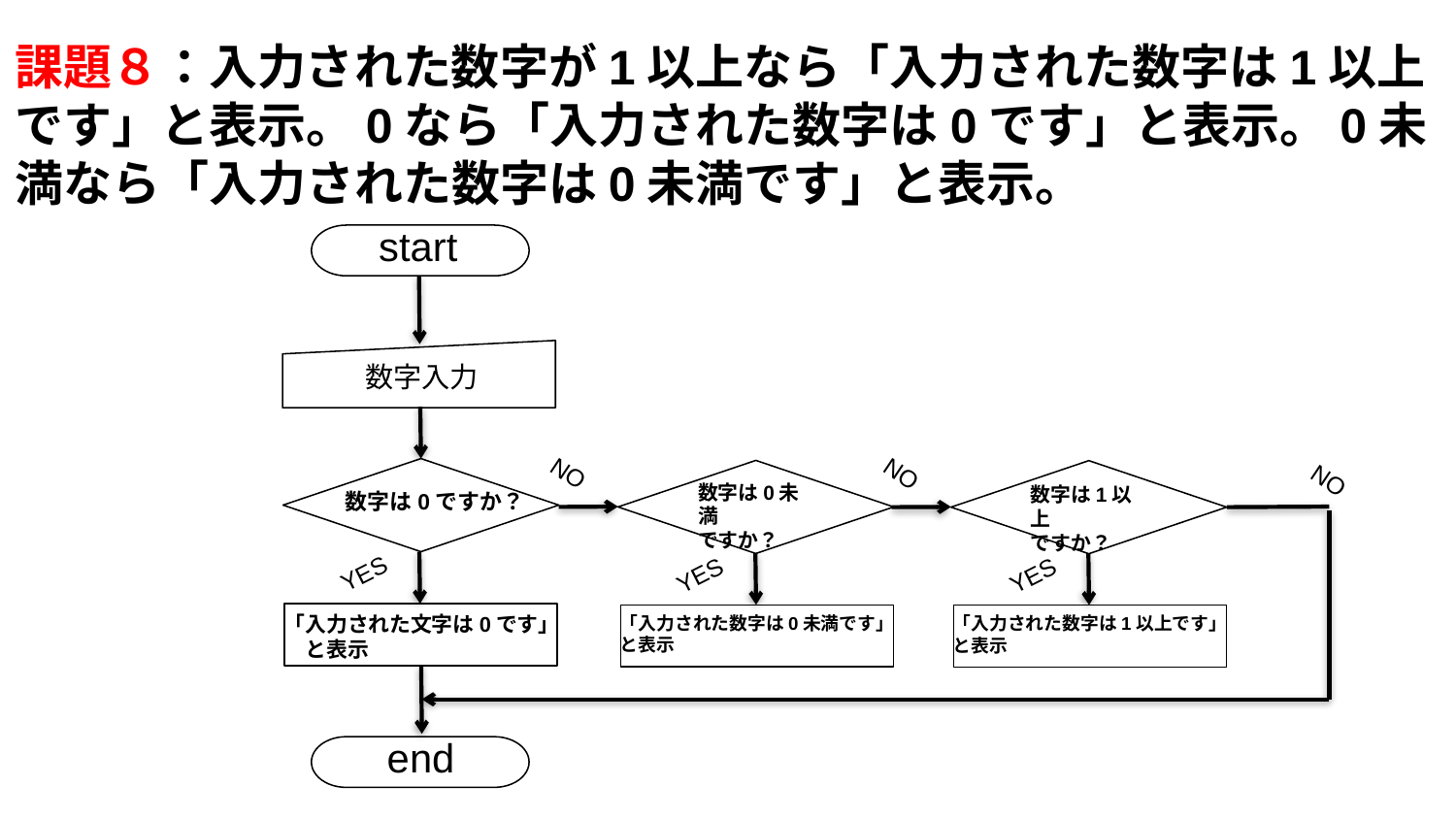

課題８：入力された数字が1以上なら「入力された数字は1以上です」と表示。0なら「入力された数字は0です」と表示。0未満なら「入力された数字は0未満です」と表示。
start

数字入力
NO
NO
NO

数字は0未満
ですか？
数字は1以上
ですか？
数字は0ですか？
YES
YES
YES
「入力された文字は0です」
　と表示

「入力された数字は0未満です」
と表示

「入力された数字は1以上です」
と表示

end